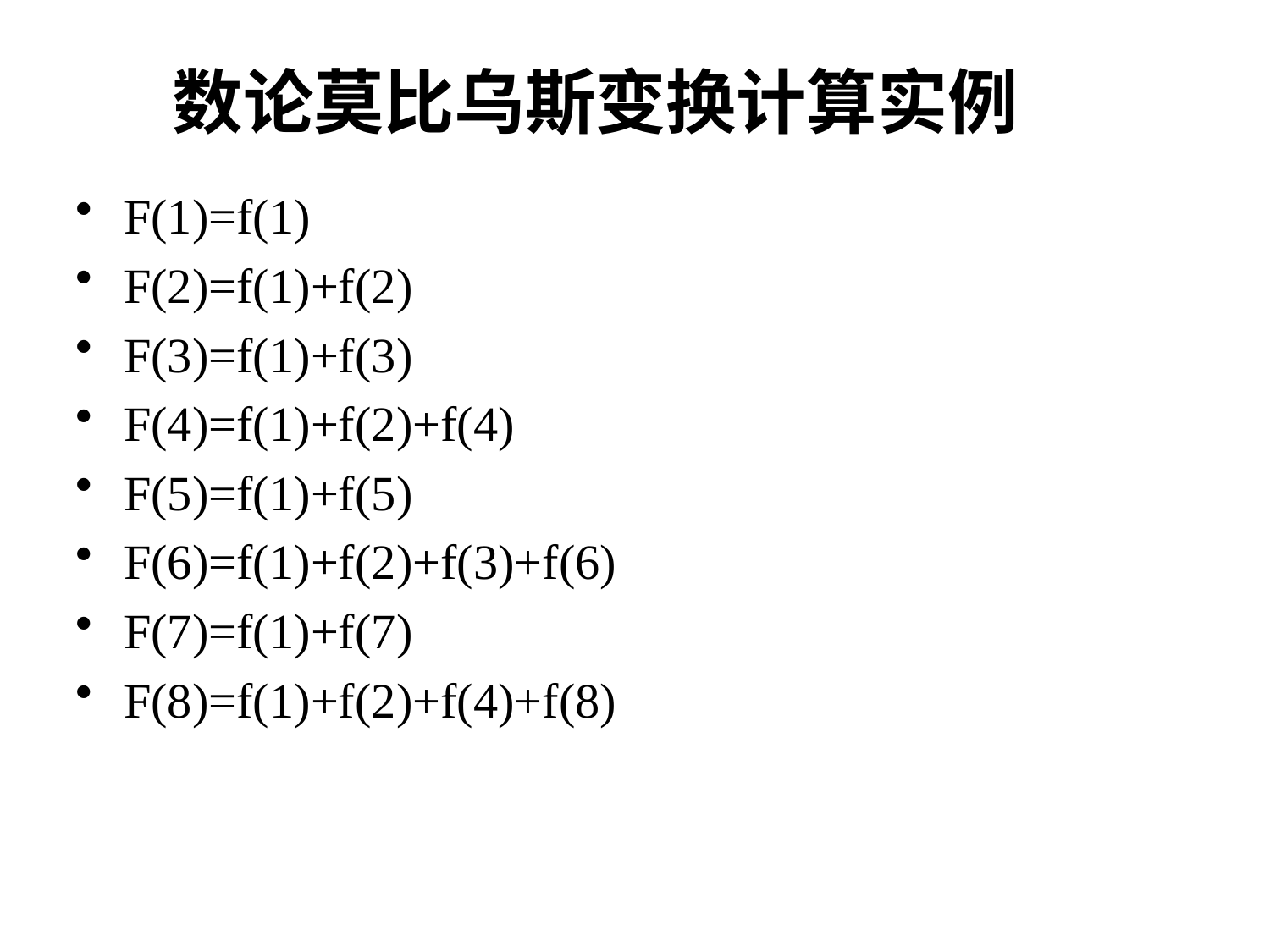

# 数论莫比乌斯变换计算实例
F(1)=f(1)
F(2)=f(1)+f(2)
F(3)=f(1)+f(3)
F(4)=f(1)+f(2)+f(4)
F(5)=f(1)+f(5)
F(6)=f(1)+f(2)+f(3)+f(6)
F(7)=f(1)+f(7)
F(8)=f(1)+f(2)+f(4)+f(8)